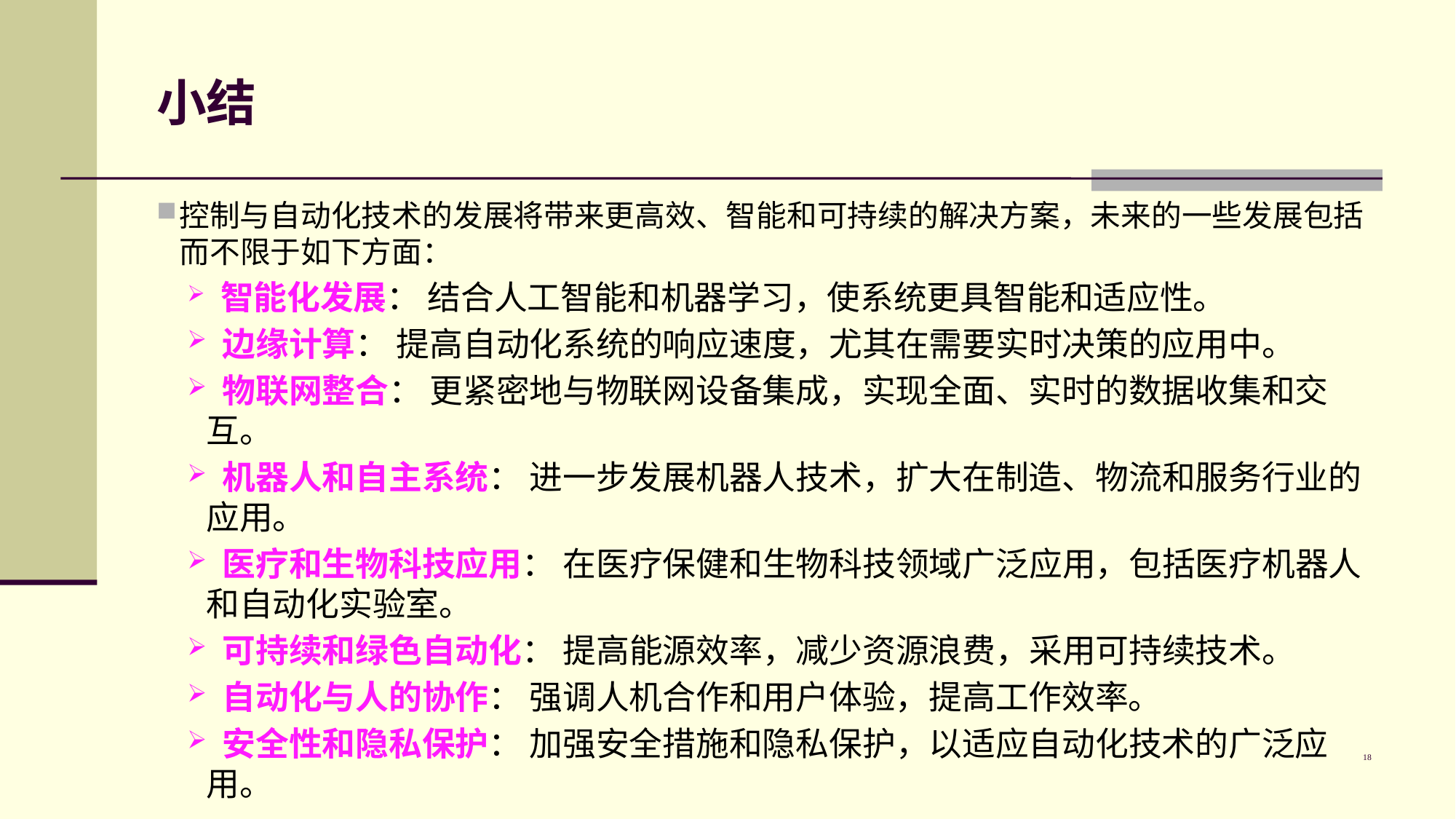

# 小结
控制与自动化技术的发展将带来更高效、智能和可持续的解决方案，未来的一些发展包括而不限于如下方面：
 智能化发展： 结合人工智能和机器学习，使系统更具智能和适应性。
 边缘计算： 提高自动化系统的响应速度，尤其在需要实时决策的应用中。
 物联网整合： 更紧密地与物联网设备集成，实现全面、实时的数据收集和交互。
 机器人和自主系统： 进一步发展机器人技术，扩大在制造、物流和服务行业的应用。
 医疗和生物科技应用： 在医疗保健和生物科技领域广泛应用，包括医疗机器人和自动化实验室。
 可持续和绿色自动化： 提高能源效率，减少资源浪费，采用可持续技术。
 自动化与人的协作： 强调人机合作和用户体验，提高工作效率。
 安全性和隐私保护： 加强安全措施和隐私保护，以适应自动化技术的广泛应用。
18